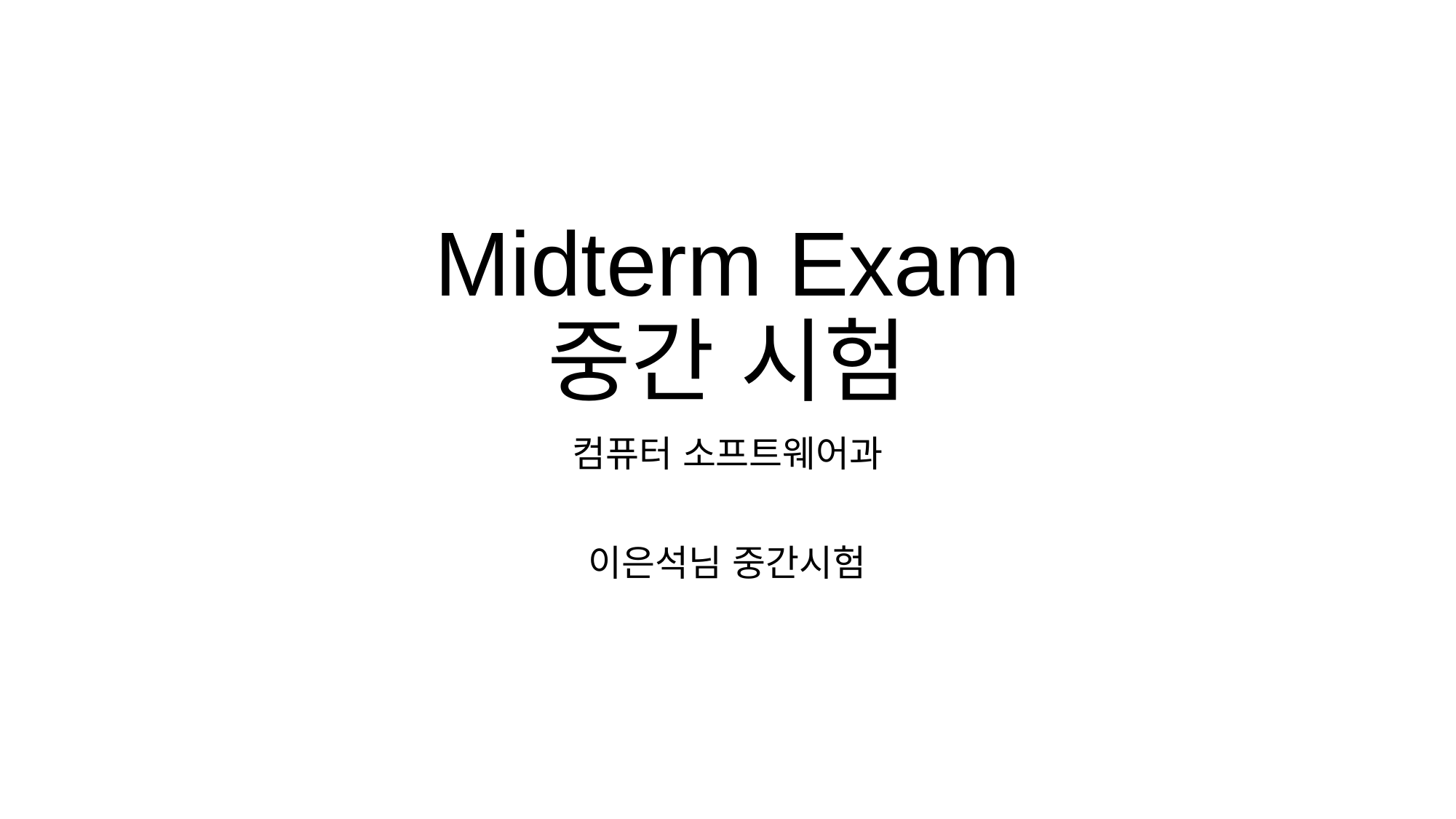

# Midterm Exam 중간 시험
컴퓨터 소프트웨어과

이은석님 중간시험